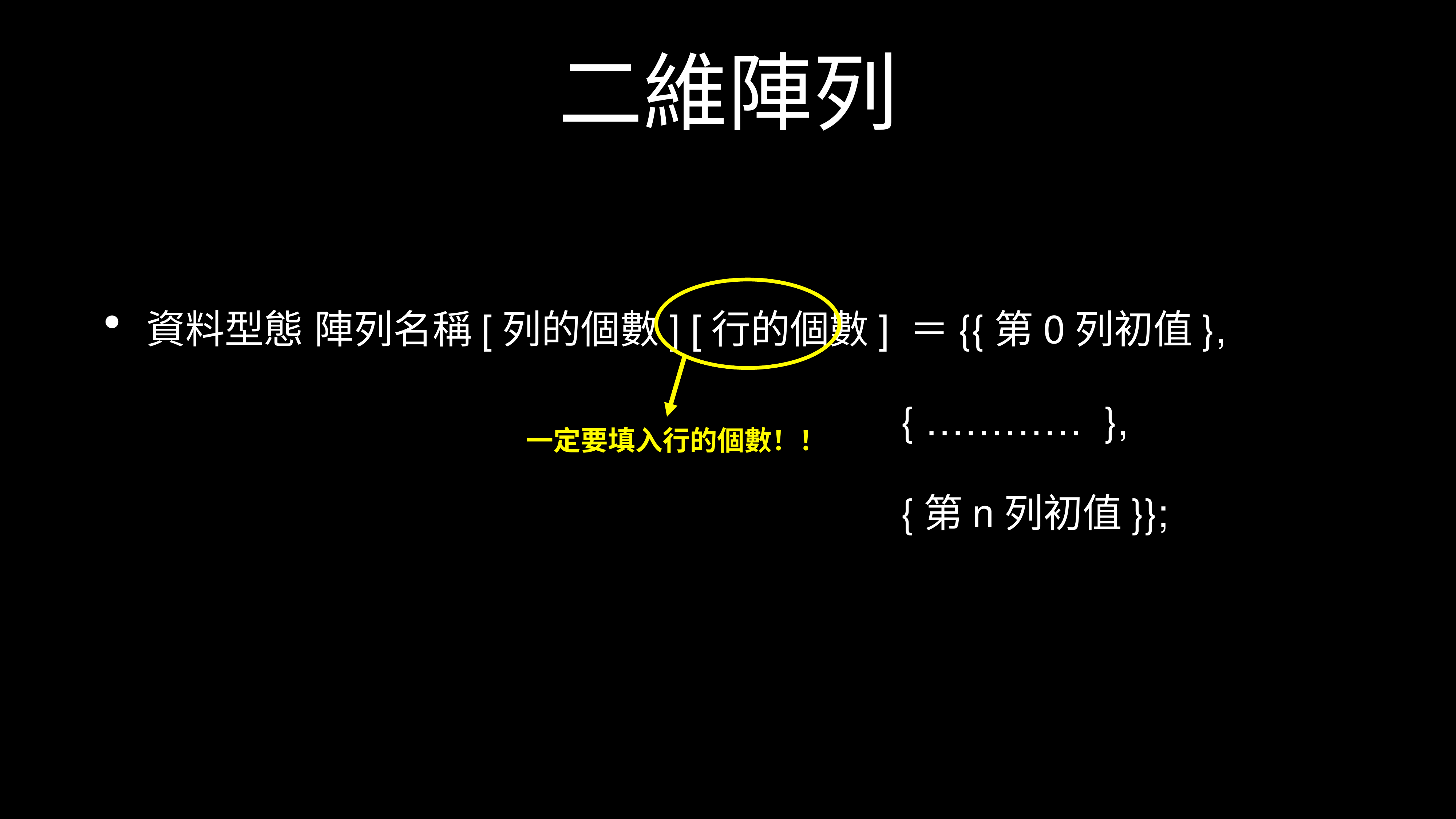

# 二維陣列
資料型態 陣列名稱[列的個數] [行的個數] ＝{{第0列初值},
                                                                         { …………  },
                                                                         {第n列初值}};

一定要填入行的個數！！